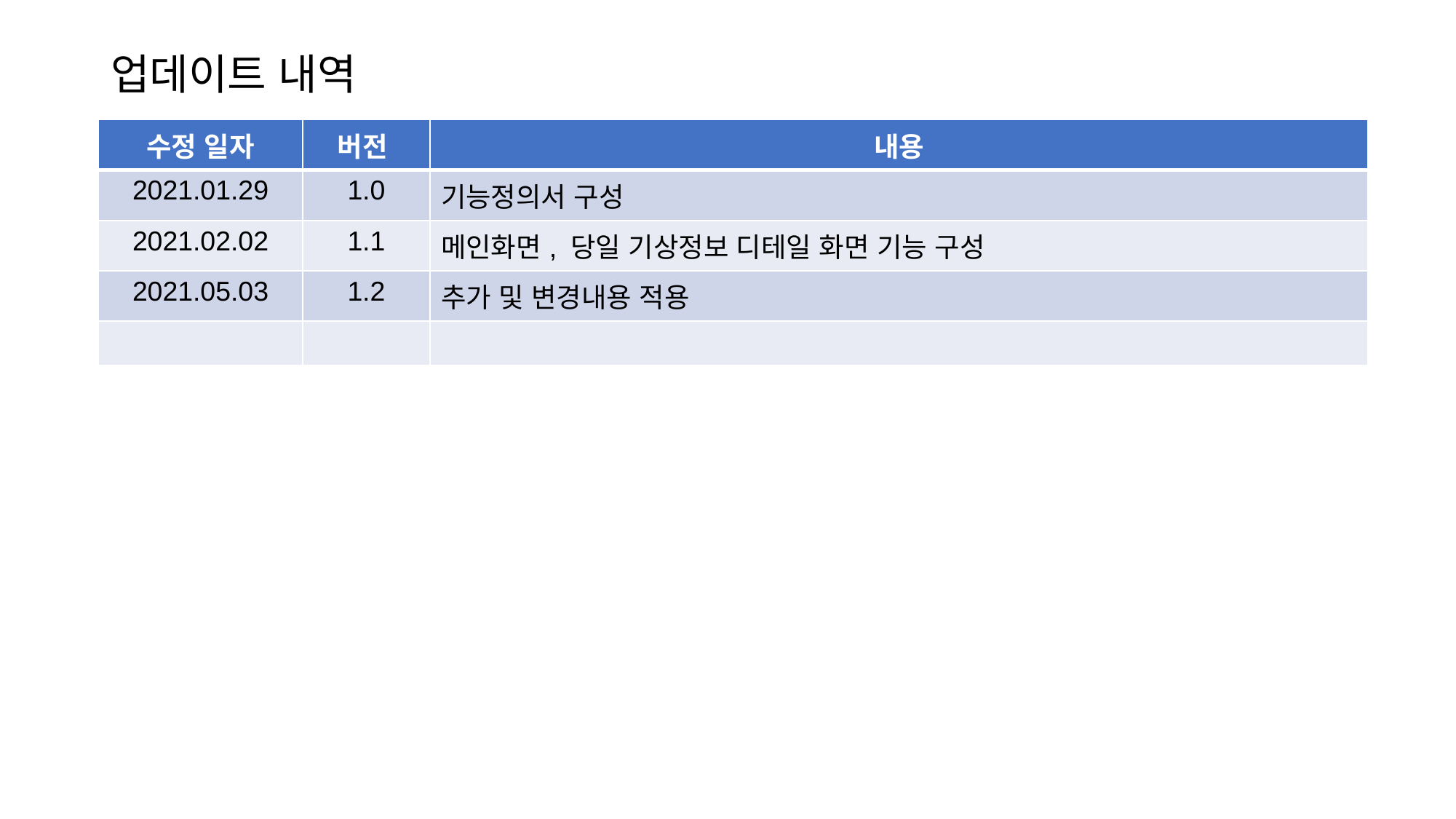

# 업데이트 내역
| 수정 일자 | 버전 | 내용 |
| --- | --- | --- |
| 2021.01.29 | 1.0 | 기능정의서 구성 |
| 2021.02.02 | 1.1 | 메인화면, 당일 기상정보 디테일 화면 기능 구성 |
| 2021.05.03 | 1.2 | 추가 및 변경내용 적용 |
|  |  |  |